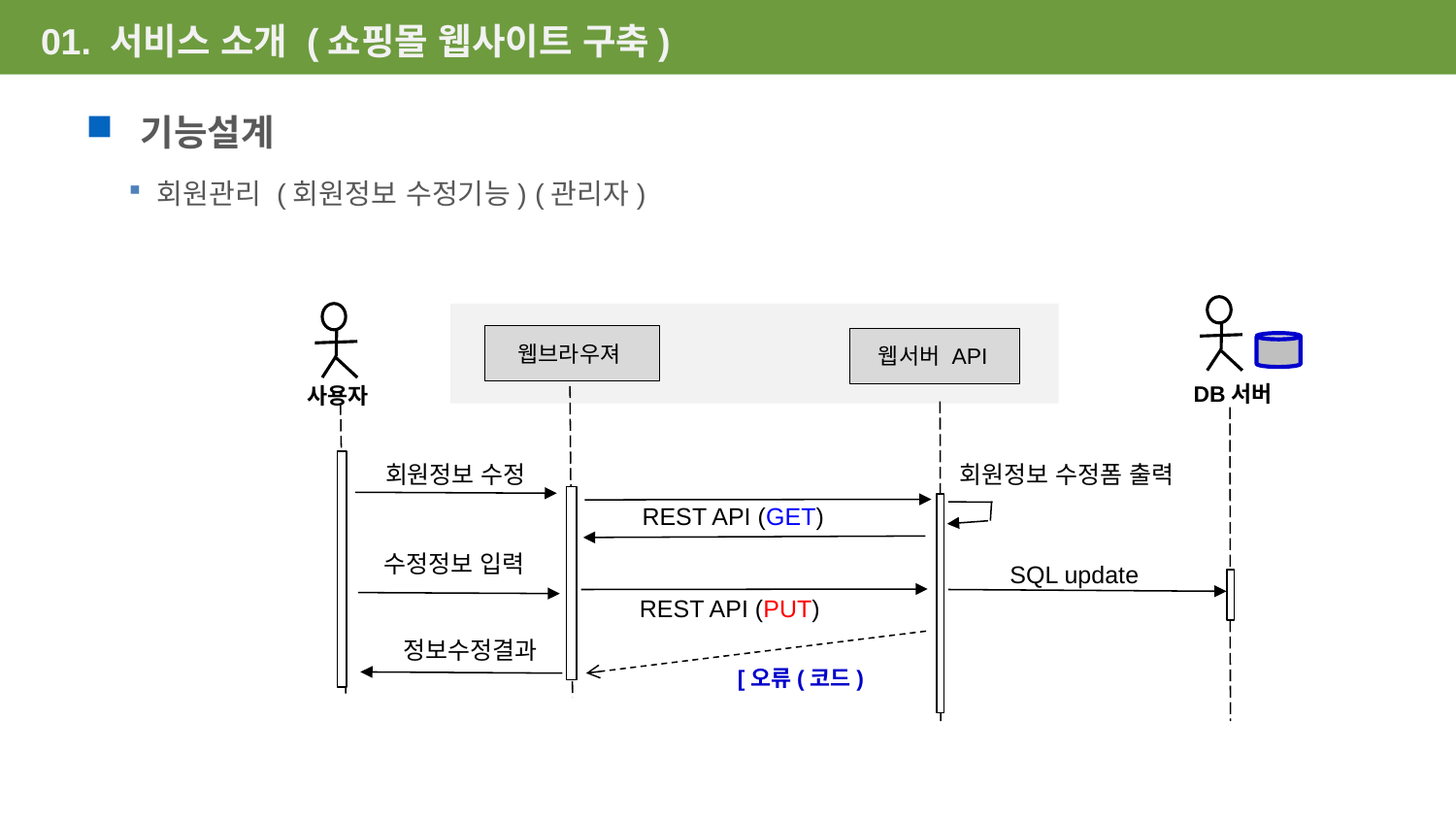

01. 서비스 소개 (쇼핑몰 웹사이트 구축)
기능설계
회원관리 (회원정보 수정기능) (관리자)

웹브라우져
웹서버 API
DB서버
사용자

회원정보 수정
회원정보 수정폼 출력

REST API (GET)

수정정보 입력
 SQL update

REST API (PUT)
정보수정결과
[오류(코드)